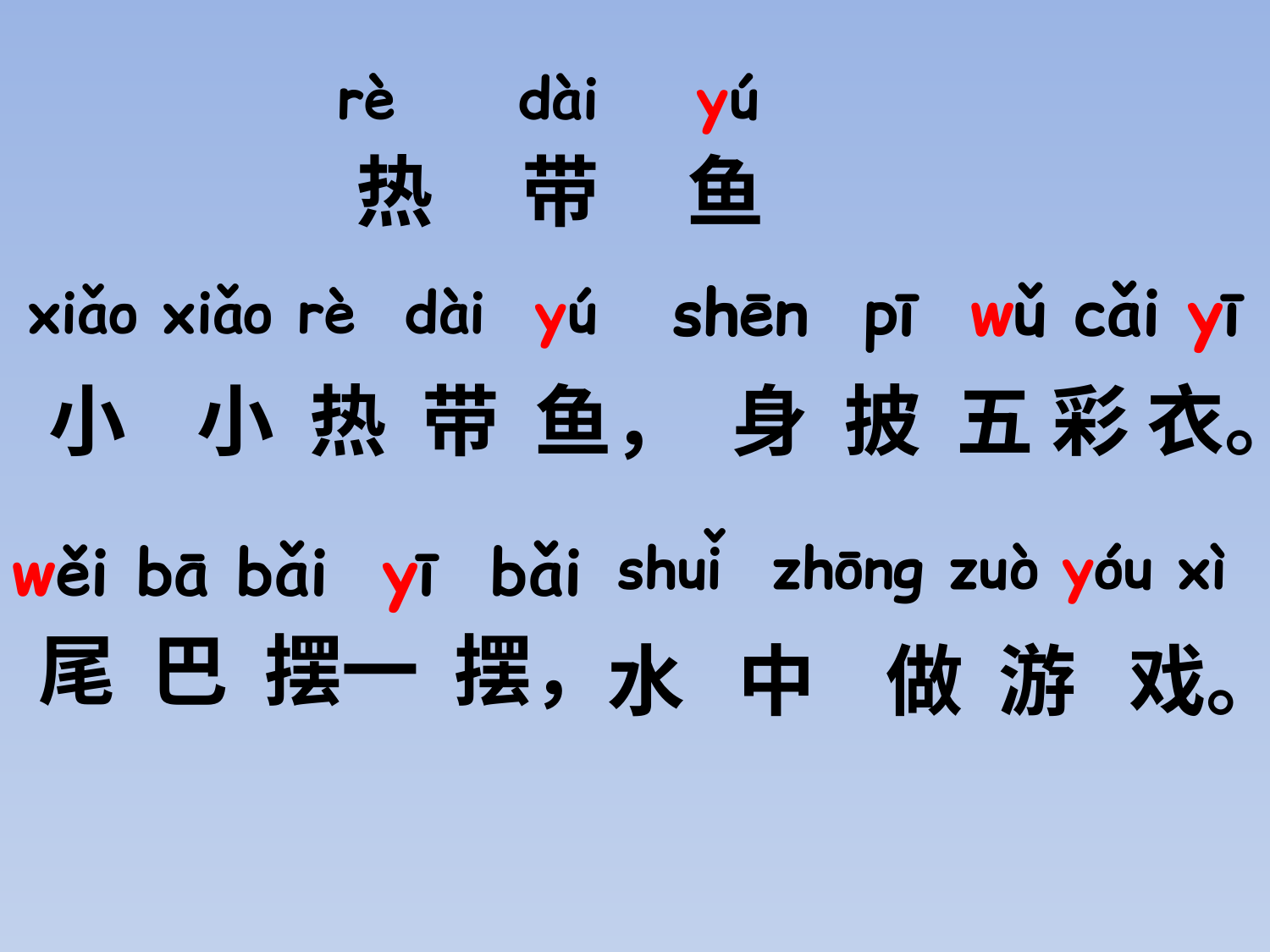

rè     dài    yú
    热     带     鱼
 xiǎo xiǎo rè  dài  yú
shēn  pī  wǔ cǎi yī
 小    小  热  带  鱼，
  身  披  五 彩 衣。
wěi bā bǎi  yī  bǎi
shuǐ  zhōng zuò yóu xì
   尾  巴  摆一  摆，
水   中    做  游   戏。